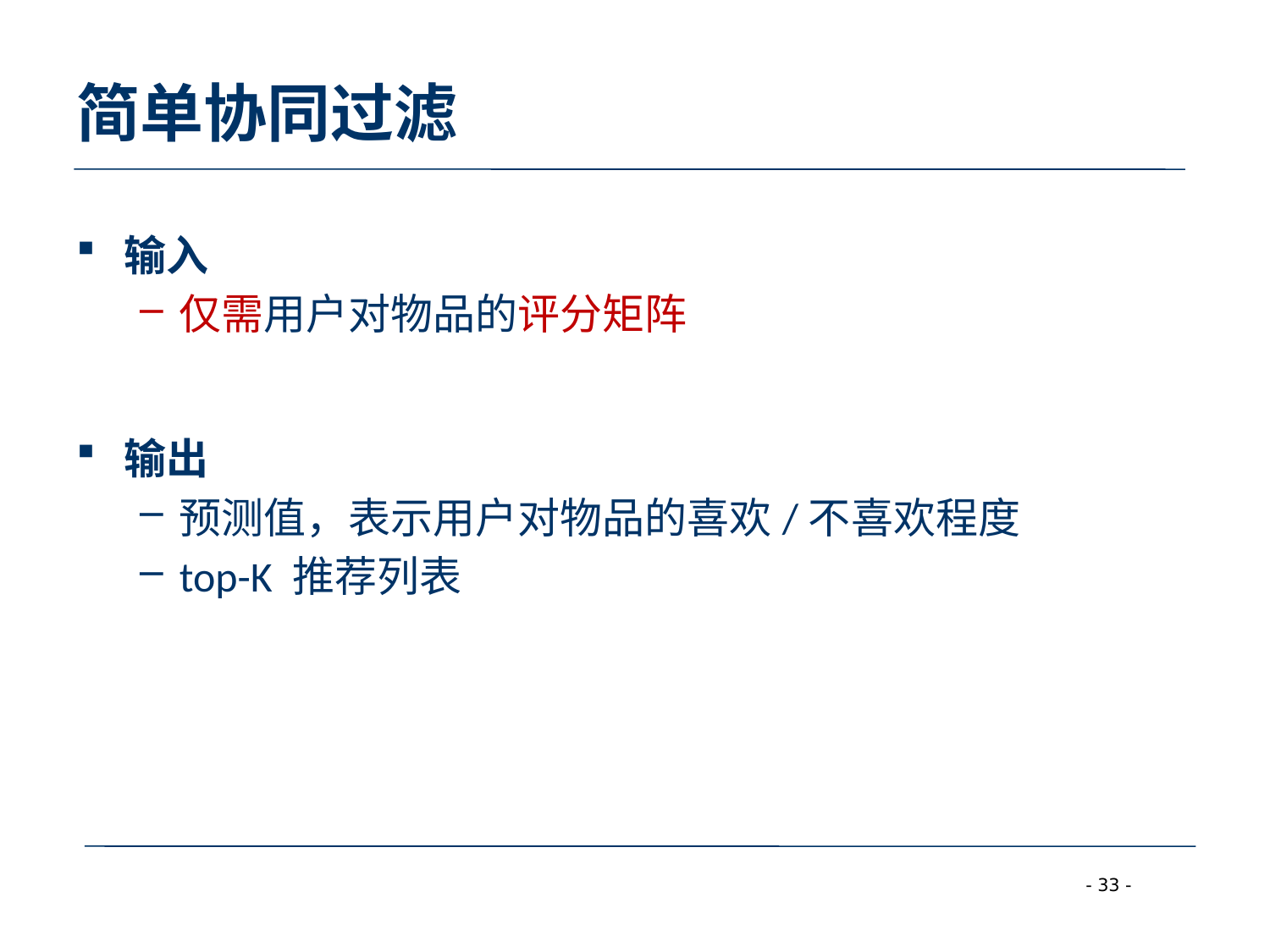

# 简单协同过滤
输入
仅需用户对物品的评分矩阵

输出
预测值，表示用户对物品的喜欢/不喜欢程度
top-K 推荐列表